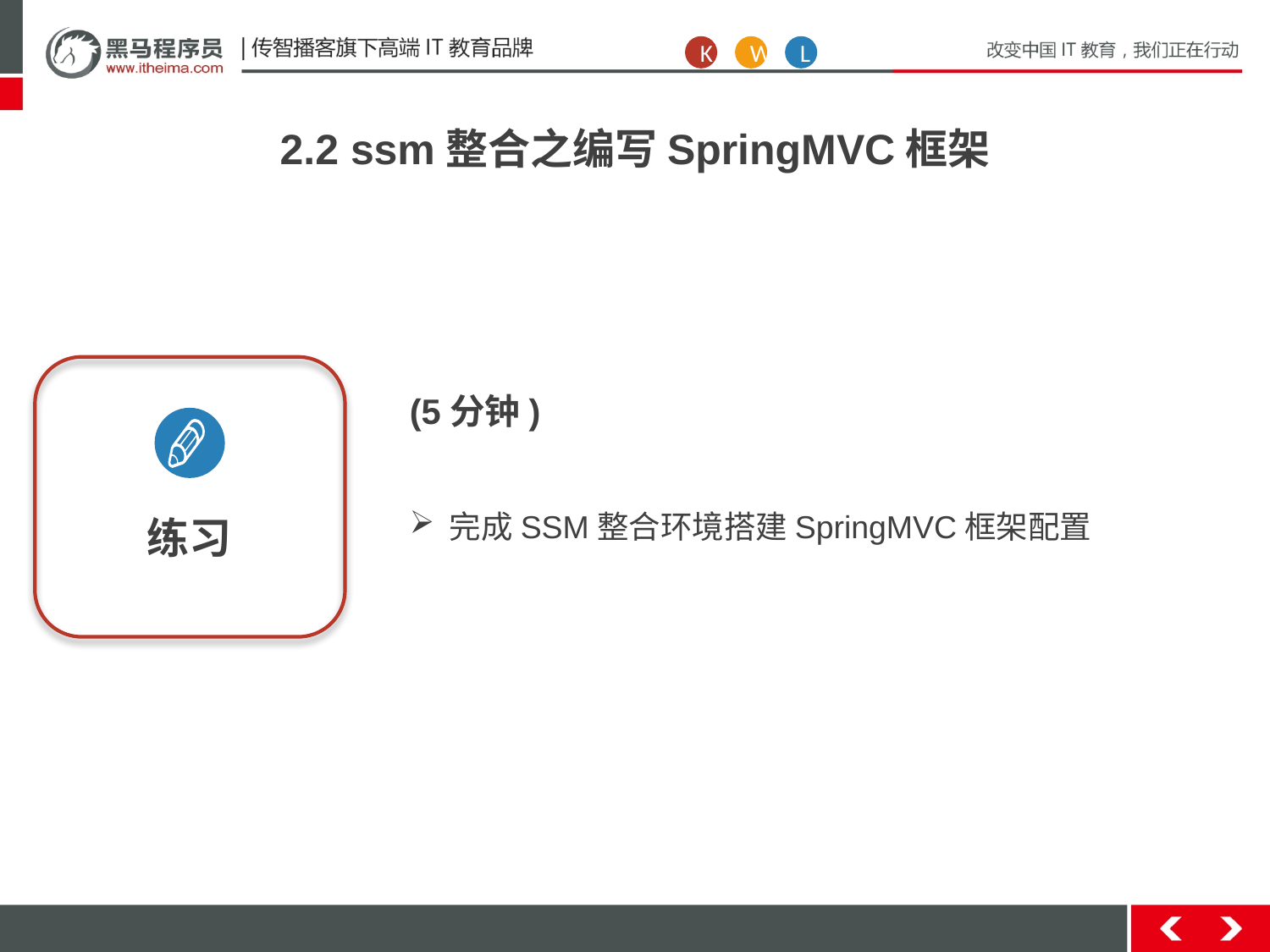

K
W
L
2.2 ssm整合之编写SpringMVC框架

练习
(5分钟)

完成SSM整合环境搭建SpringMVC框架配置